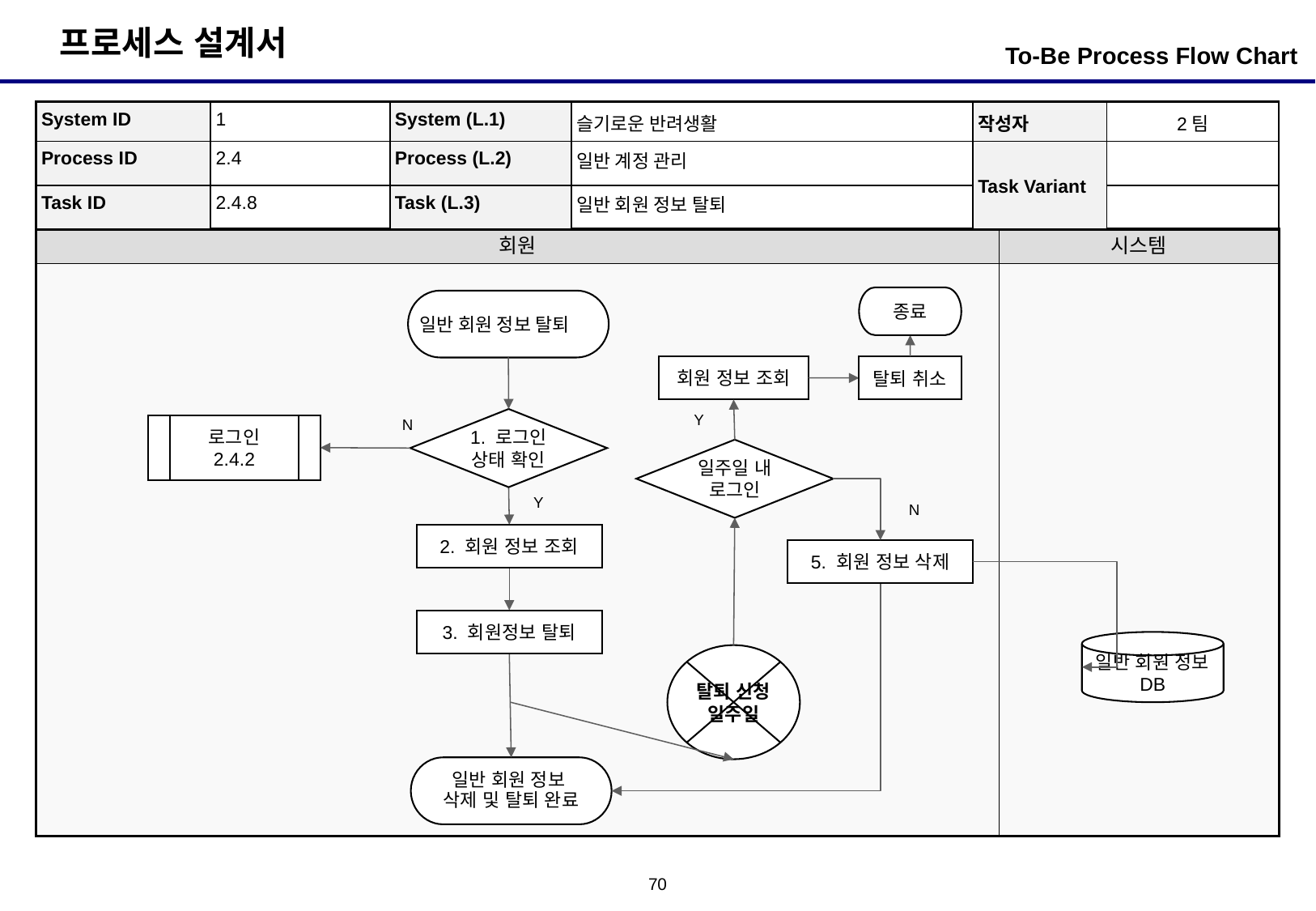

To-Be Process Flow Chart
| System ID | 1 | System (L.1) | 슬기로운 반려생활 | 작성자 | 2팀 |
| --- | --- | --- | --- | --- | --- |
| Process ID | 2.4 | Process (L.2) | 일반 계정 관리 | Task Variant |  |
| Task ID | 2.4.8 | Task (L.3) | 일반 회원 정보 탈퇴 |  |  |
| 회원 | 시스템 |
| --- | --- |
|  |  |
종료
일반 회원 정보 탈퇴
회원 정보 조회
탈퇴 취소
Y
1. 로그인 상태 확인
N
로그인
2.4.2
일주일 내 로그인
Y
N
2. 회원 정보 조회
5. 회원 정보 삭제
3. 회원정보 탈퇴
일반 회원 정보
DB
탈퇴 신청 일주일
일반 회원 정보
삭제 및 탈퇴 완료